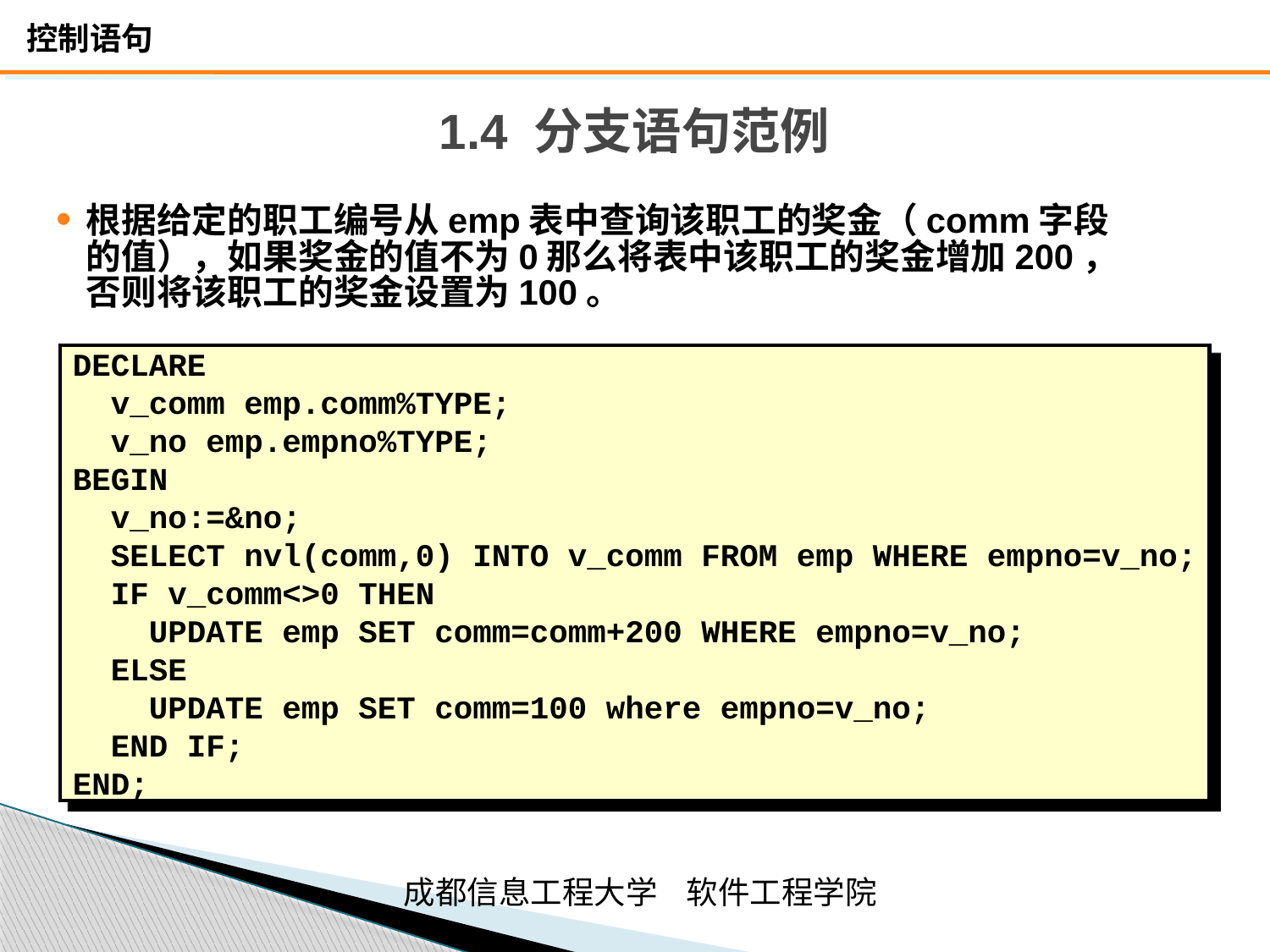

# 1.4 分支语句范例
根据给定的职工编号从emp表中查询该职工的奖金（comm字段的值），如果奖金的值不为0那么将表中该职工的奖金增加200，否则将该职工的奖金设置为100。
DECLARE
  v_comm emp.comm%TYPE;
  v_no emp.empno%TYPE;
BEGIN
  v_no:=&no;
  SELECT nvl(comm,0) INTO v_comm FROM emp WHERE empno=v_no;
  IF v_comm<>0 THEN
    UPDATE emp SET comm=comm+200 WHERE empno=v_no;
  ELSE
    UPDATE emp SET comm=100 where empno=v_no;
  END IF;
END;